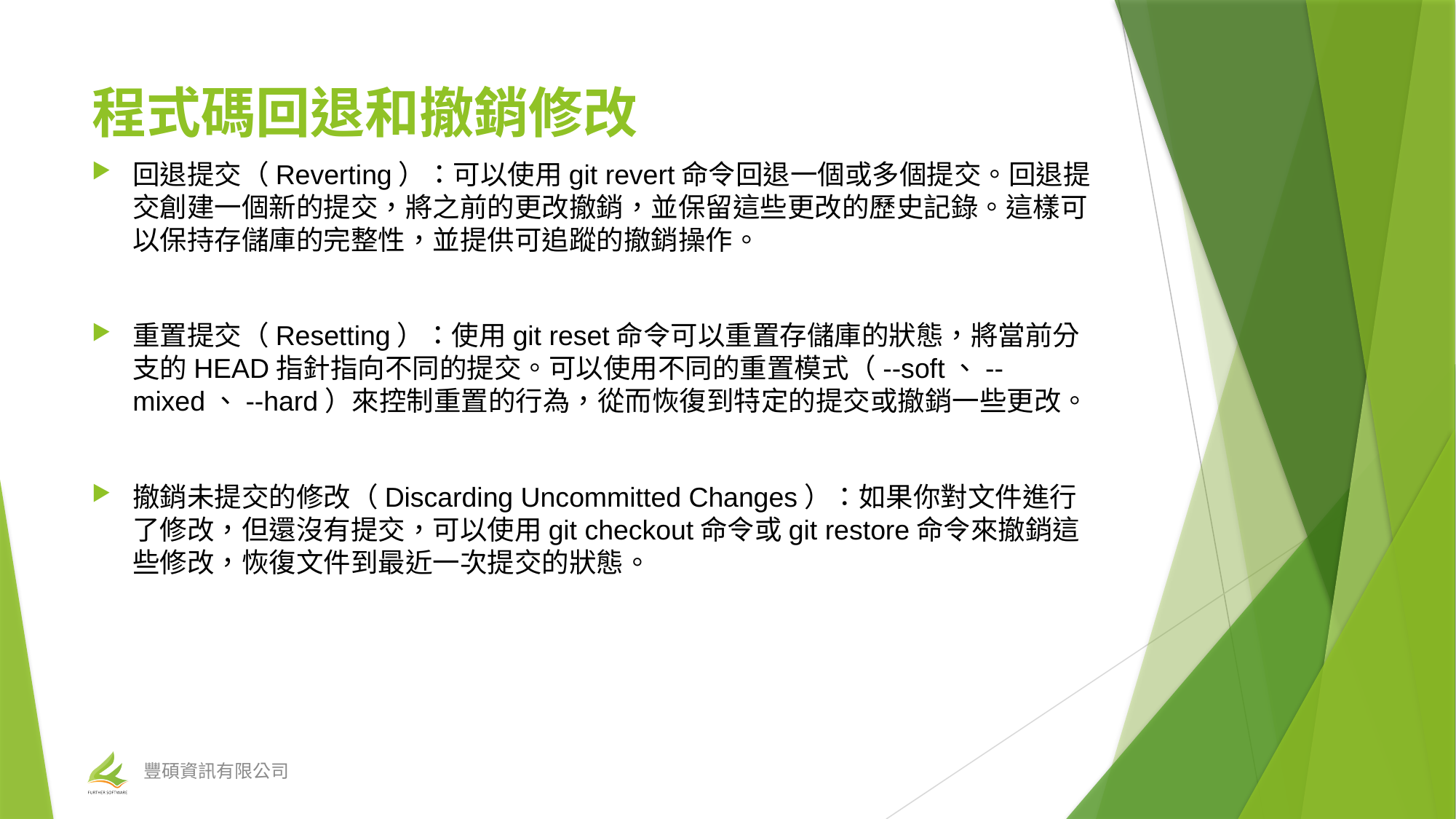

# 程式碼回退和撤銷修改
回退提交（Reverting）：可以使用git revert命令回退一個或多個提交。回退提交創建一個新的提交，將之前的更改撤銷，並保留這些更改的歷史記錄。這樣可以保持存儲庫的完整性，並提供可追蹤的撤銷操作。

重置提交（Resetting）：使用git reset命令可以重置存儲庫的狀態，將當前分支的HEAD指針指向不同的提交。可以使用不同的重置模式（--soft、--mixed、--hard）來控制重置的行為，從而恢復到特定的提交或撤銷一些更改。

撤銷未提交的修改（Discarding Uncommitted Changes）：如果你對文件進行了修改，但還沒有提交，可以使用git checkout命令或git restore命令來撤銷這些修改，恢復文件到最近一次提交的狀態。
豐碩資訊有限公司